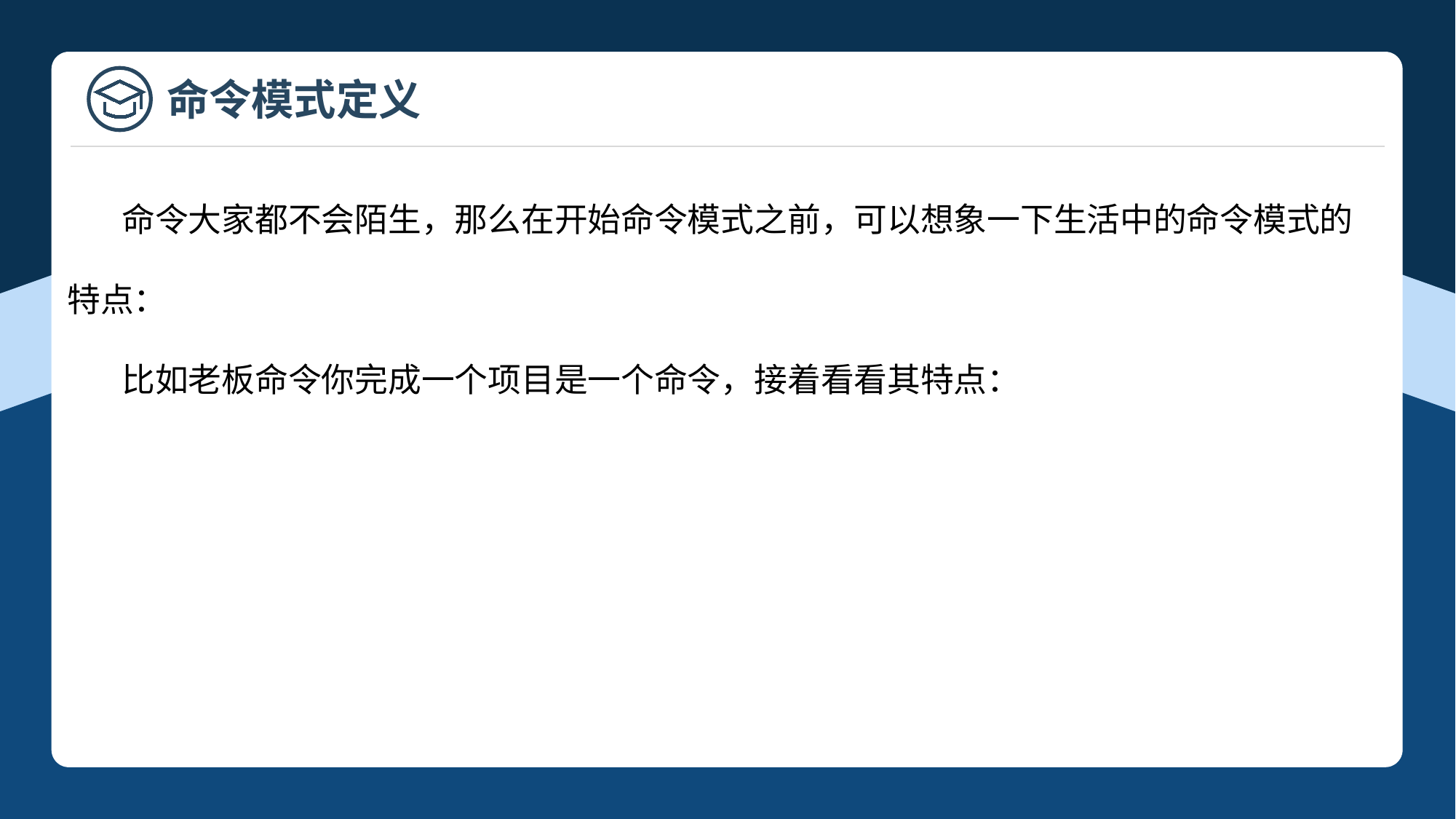

命令大家都不会陌生，那么在开始命令模式之前，可以想象一下生活中的命令模式的特点：
比如老板命令你完成一个项目是一个命令，接着看看其特点：

命令模式定义

子煜